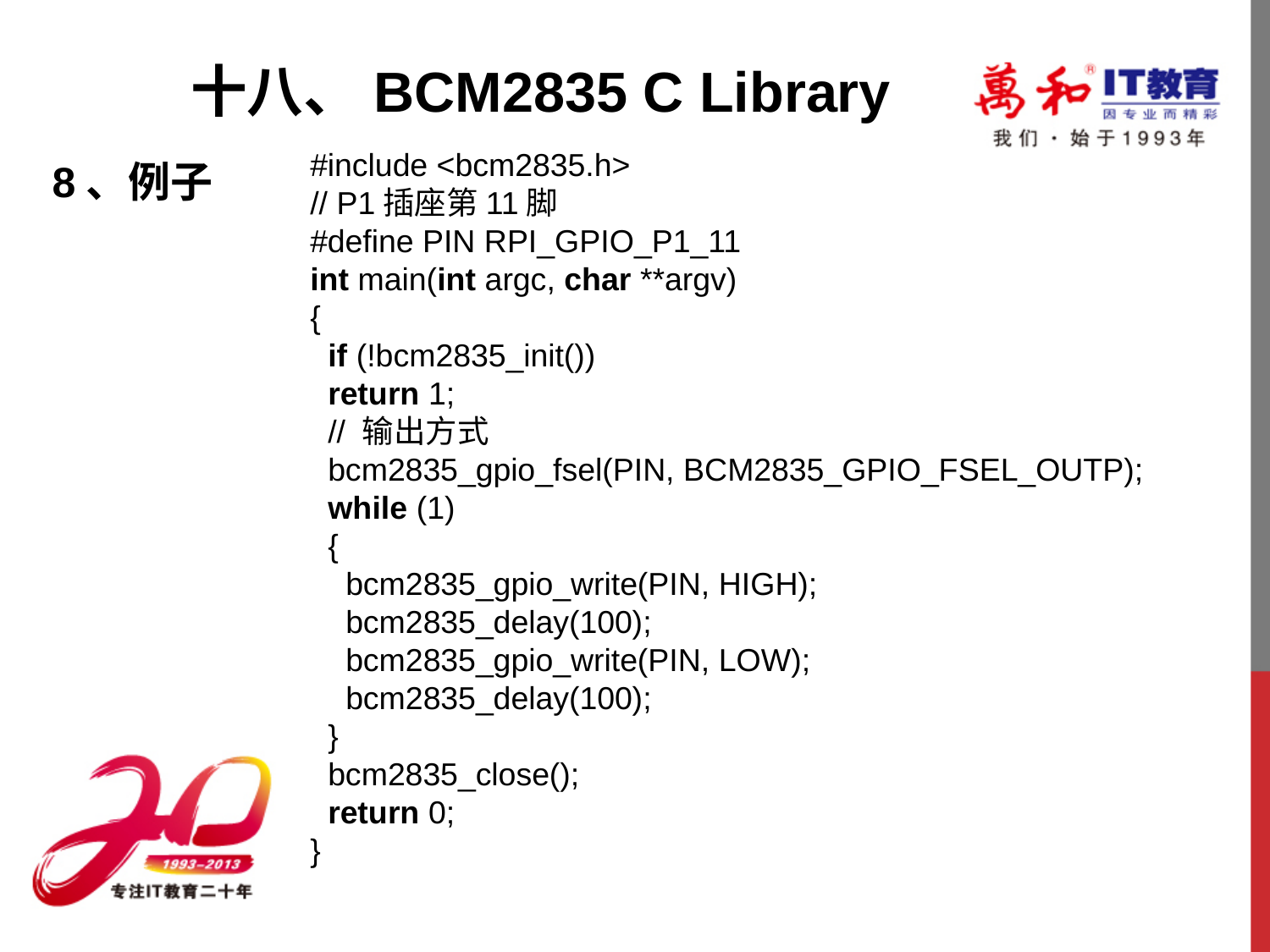

十八、BCM2835 C Library
#include <bcm2835.h>
// P1插座第11脚
#define PIN RPI_GPIO_P1_11
int main(int argc, char **argv)
{
  if (!bcm2835_init())
  return 1;
  // 输出方式
  bcm2835_gpio_fsel(PIN, BCM2835_GPIO_FSEL_OUTP);
  while (1)
  {
    bcm2835_gpio_write(PIN, HIGH);
    bcm2835_delay(100);
    bcm2835_gpio_write(PIN, LOW);
    bcm2835_delay(100);
  }
  bcm2835_close();
  return 0;
}
8、例子